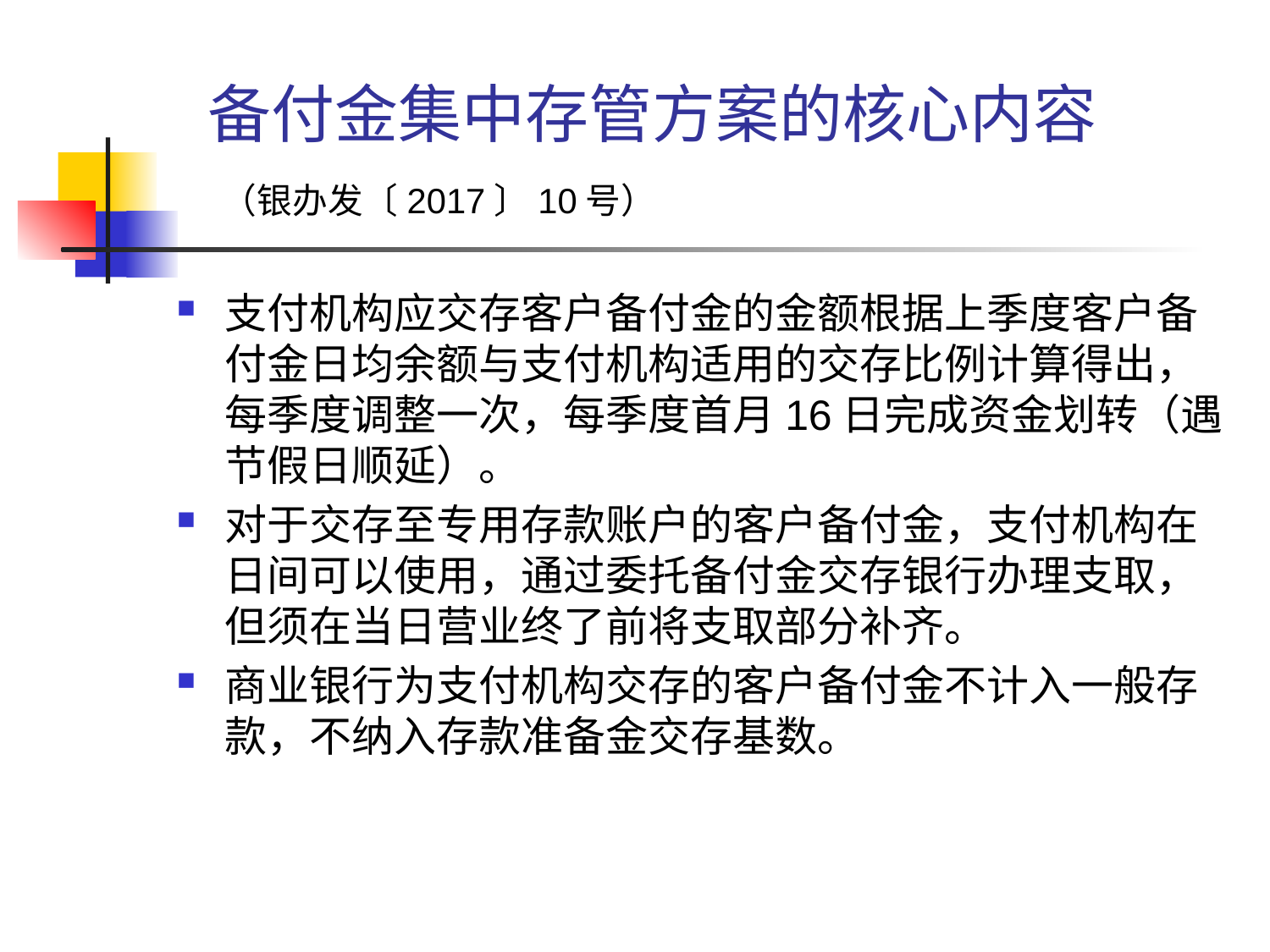

# 备付金集中存管方案的核心内容 （银办发〔2017〕10号）
支付机构应交存客户备付金的金额根据上季度客户备付金日均余额与支付机构适用的交存比例计算得出，每季度调整一次，每季度首月16日完成资金划转（遇节假日顺延）。
对于交存至专用存款账户的客户备付金，支付机构在日间可以使用，通过委托备付金交存银行办理支取，但须在当日营业终了前将支取部分补齐。
商业银行为支付机构交存的客户备付金不计入一般存款，不纳入存款准备金交存基数。